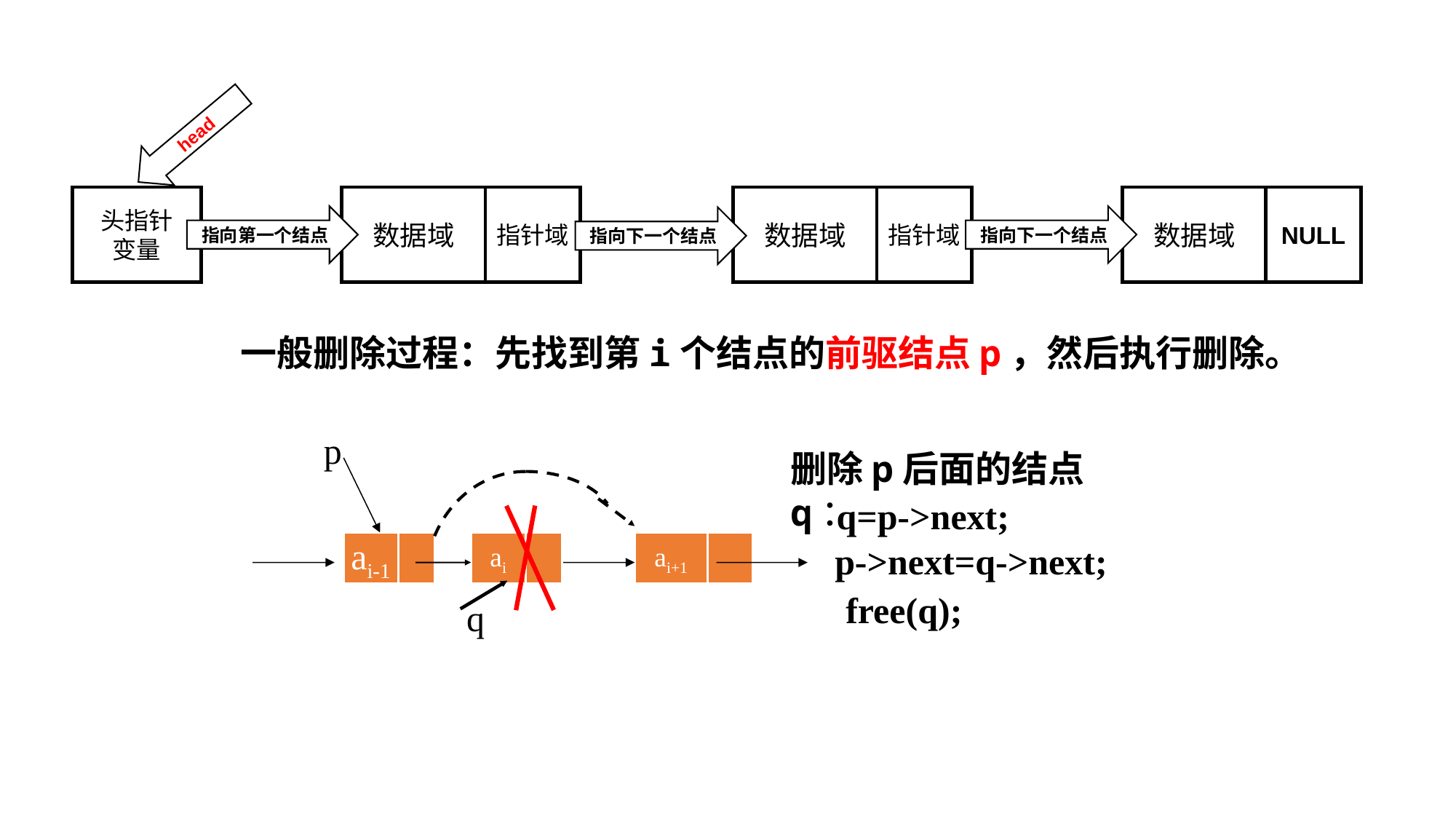

head
数据域
指针域
数据域
指针域
数据域
NULL
头指针
变量
指向下一个结点
指向第一个结点
指向下一个结点
一般删除过程：先找到第i个结点的前驱结点p，然后执行删除。

p

ai-1

ai

ai+1

删除p后面的结点q：

 q=p->next;

p->next=q->next;

q
free(q);